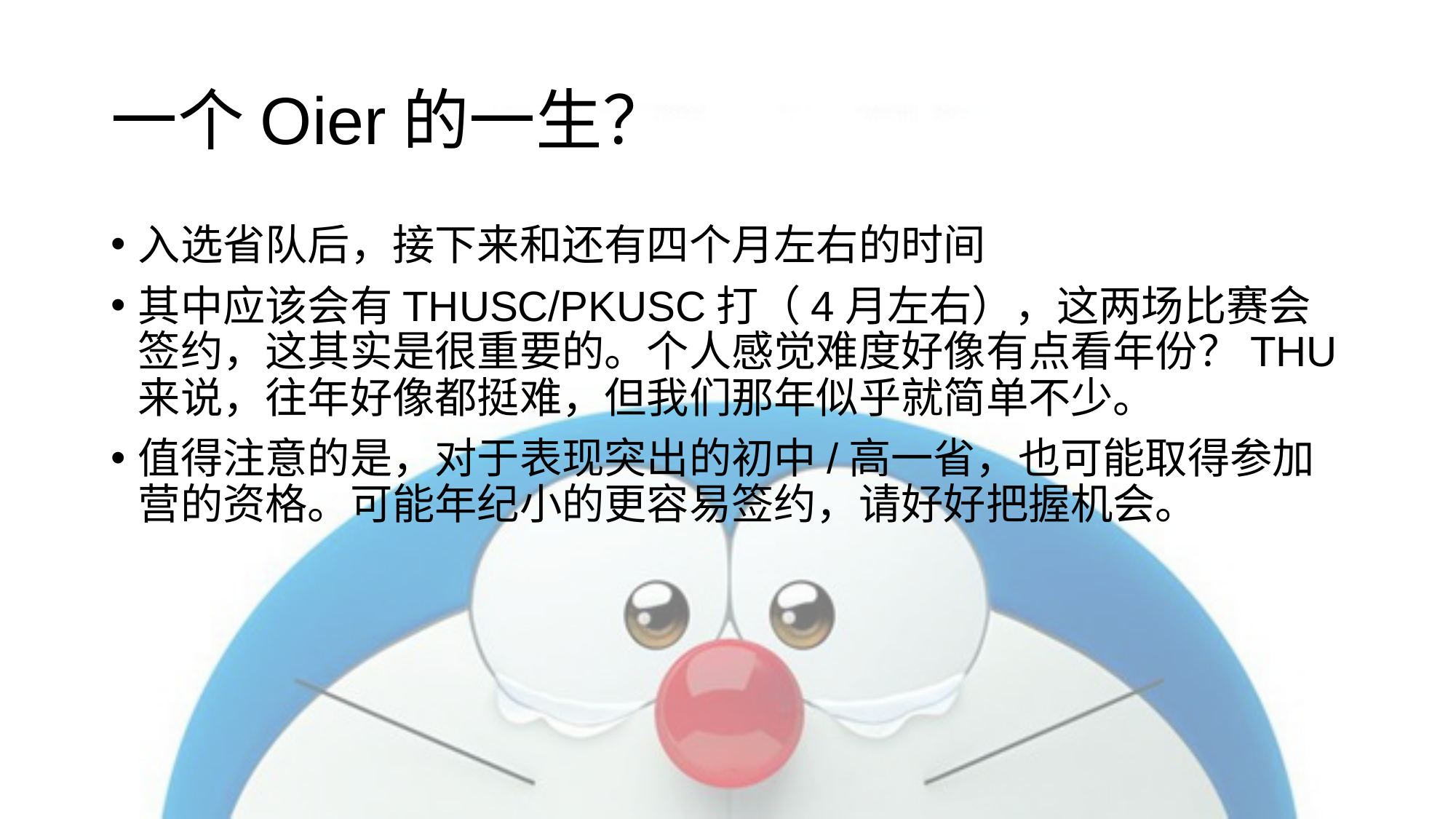

# 一个Oier的一生？
入选省队后，接下来和还有四个月左右的时间
其中应该会有THUSC/PKUSC打（4月左右），这两场比赛会签约，这其实是很重要的。个人感觉难度好像有点看年份？THU来说，往年好像都挺难，但我们那年似乎就简单不少。
值得注意的是，对于表现突出的初中/高一省，也可能取得参加营的资格。可能年纪小的更容易签约，请好好把握机会。